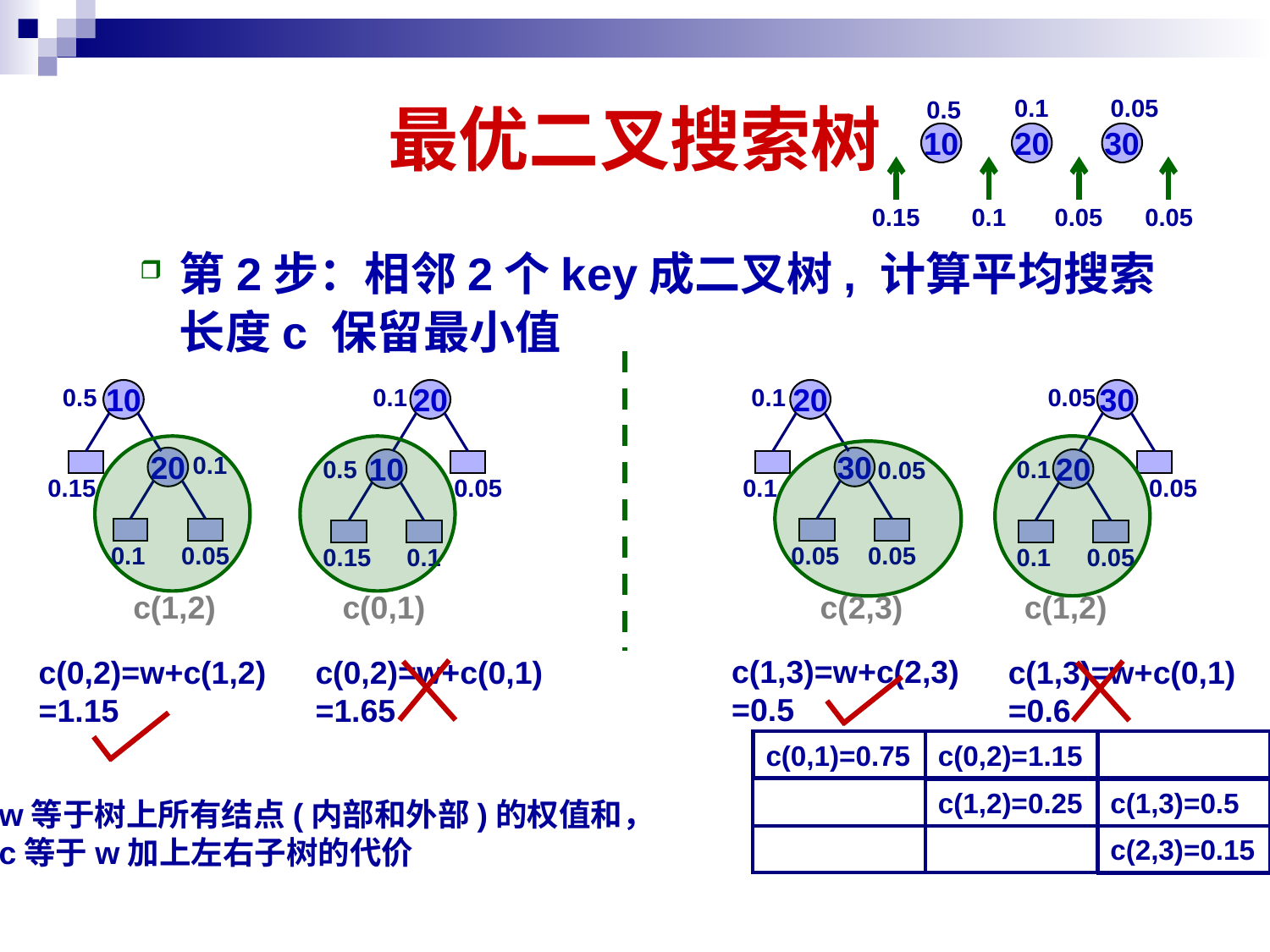

# 最优二叉搜索树
0.05
0.1
0.5
10
20
30
0.15
0.1
0.05
0.05

第2步：相邻2个key成二叉树, 计算平均搜索长度c 保留最小值
0.5
10

0.15
0.1
20

0.1
0.05

c(1,2)
0.1
20

0.05
0.5
10

0.15
0.1

c(0,1)
0.1
20

0.1
30
0.05

0.05
0.05

c(2,3)
0.05
30

0.05
0.1
20

0.1
0.05

c(1,2)
c(1,3)=w+c(2,3)
=0.5
c(0,2)=w+c(1,2)
=1.15
c(1,3)=w+c(0,1)
=0.6
c(0,2)=w+c(0,1)
=1.65

c(0,1)=0.75
c(0,2)=1.15
c(1,2)=0.25
c(1,3)=0.5
w等于树上所有结点(内部和外部)的权值和，
c等于w加上左右子树的代价
c(2,3)=0.15